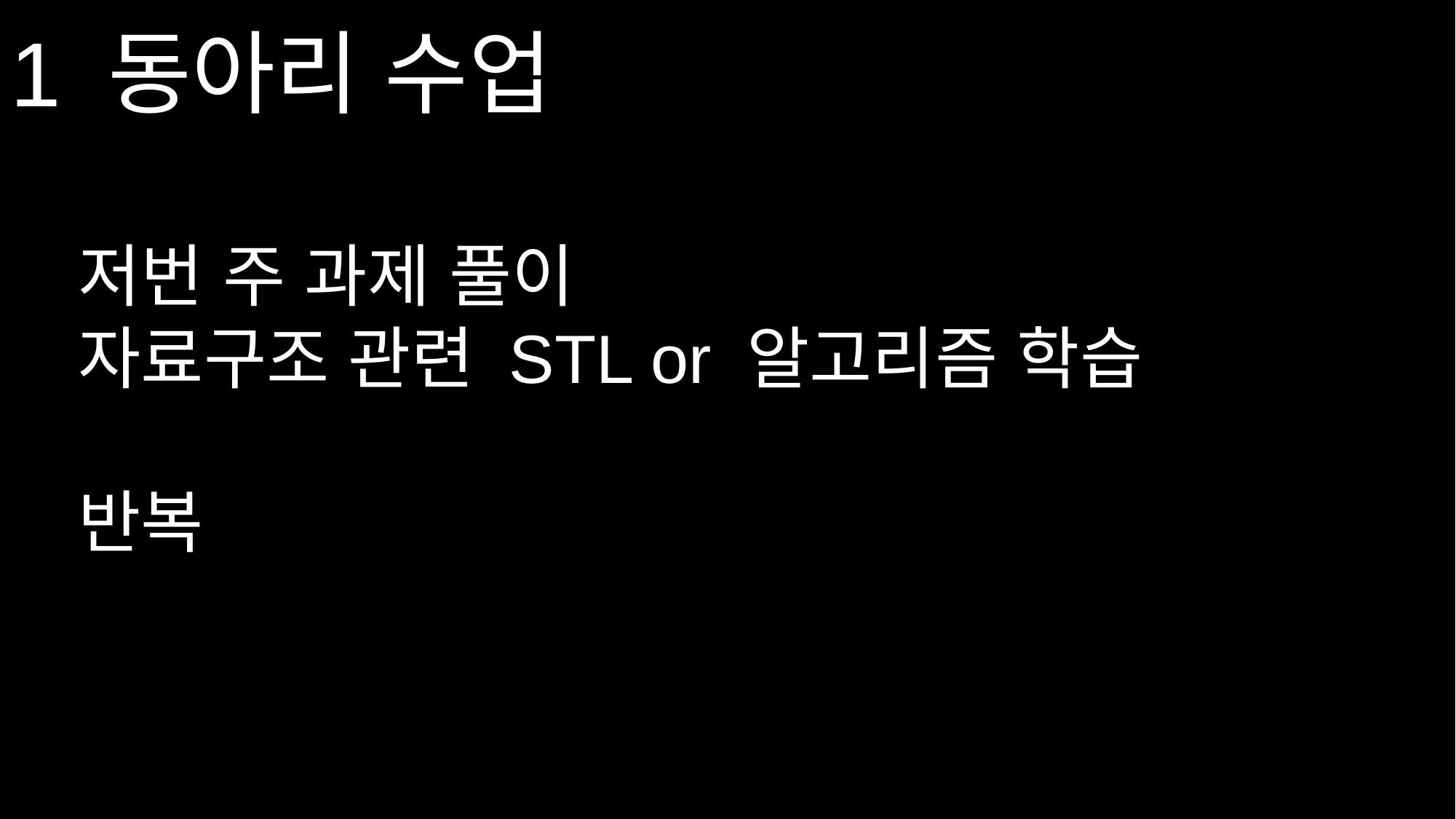

1 동아리 수업
저번 주 과제 풀이
자료구조 관련 STL or 알고리즘 학습

반복